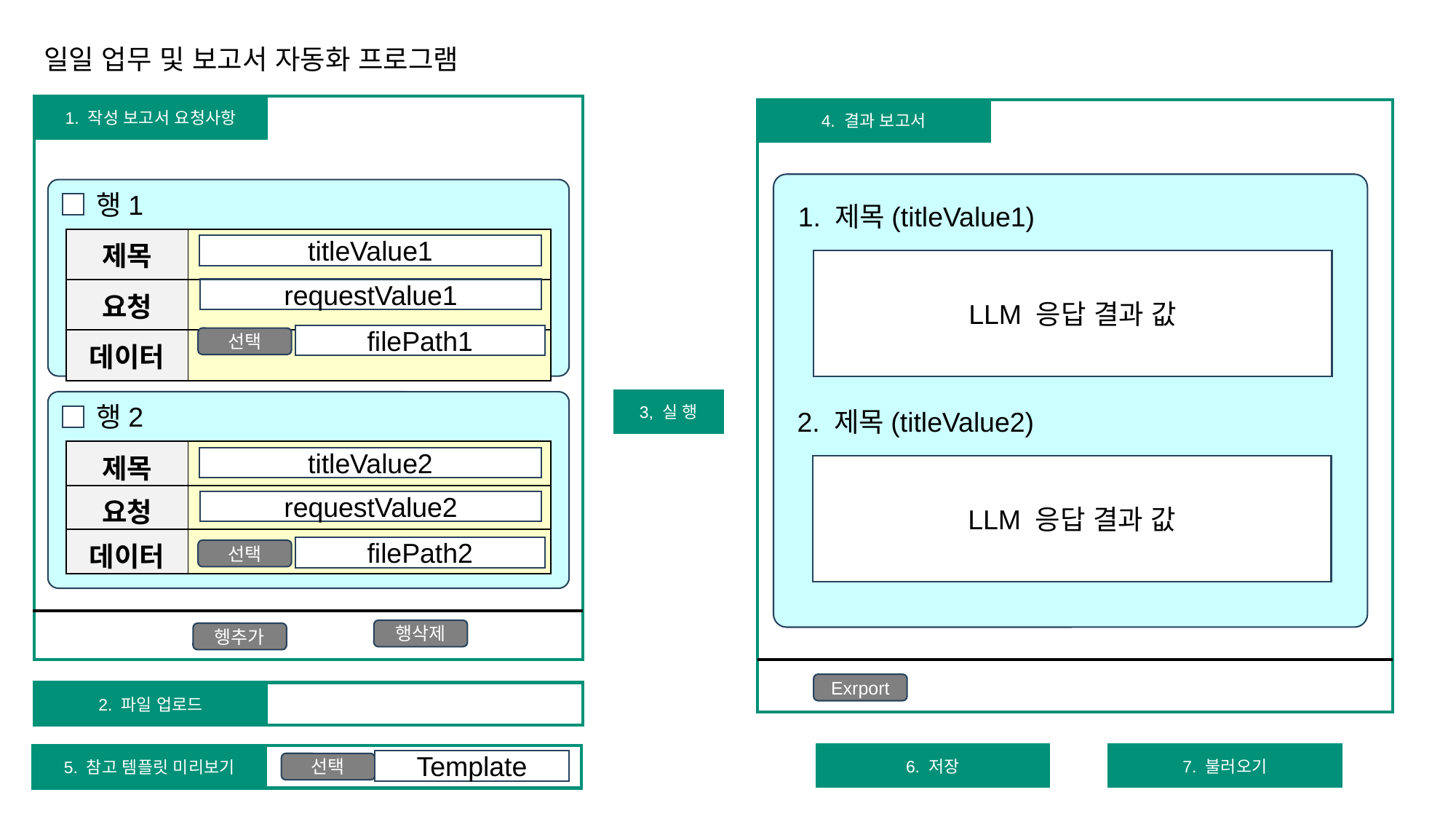

일일 업무 및 보고서 자동화 프로그램

1. 작성 보고서 요청사항
4. 결과 보고서

행1

1. 제목(titleValue1)
| 제목 |  |
| --- | --- |
| 요청 |  |
| 데이터 |  |
titleValue1
LLM 응답 결과 값
requestValue1
filePath1
선택
3, 실 행

행2
2. 제목(titleValue2)

| 제목 |  |
| --- | --- |
| 요청 |  |
| 데이터 |  |
titleValue2
LLM 응답 결과 값
requestValue2
filePath2
선택
행삭제
헹추가
Exrport

2. 파일 업로드
6. 저장
7. 불러오기

5. 참고 템플릿 미리보기
Template
선택